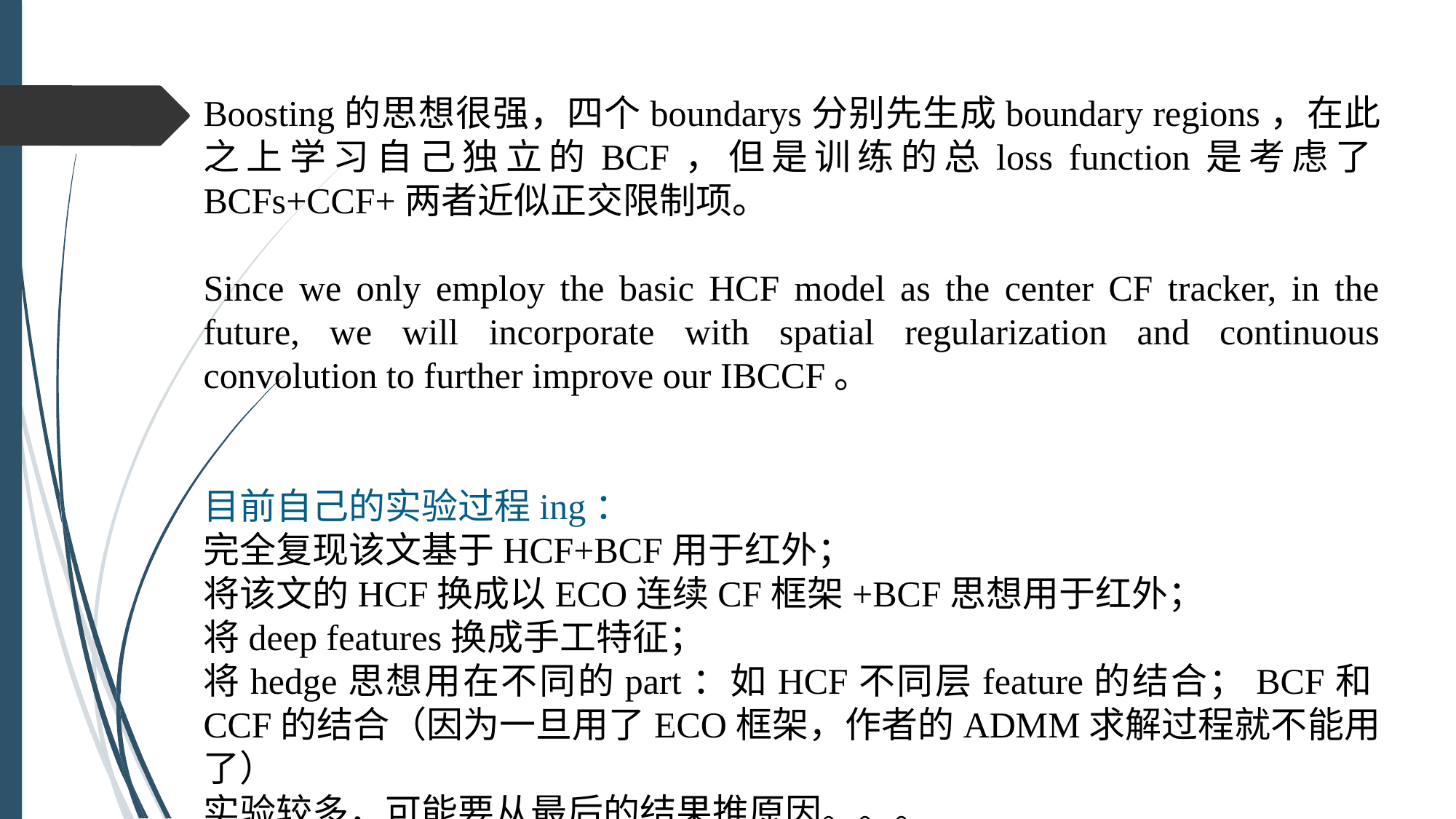

Boosting的思想很强，四个boundarys分别先生成boundary regions，在此之上学习自己独立的BCF，但是训练的总loss function是考虑了BCFs+CCF+两者近似正交限制项。

Since we only employ the basic HCF model as the center CF tracker, in the future, we will incorporate with spatial regularization and continuous convolution to further improve our IBCCF。

目前自己的实验过程ing：
完全复现该文基于HCF+BCF用于红外；
将该文的HCF换成以ECO连续CF框架+BCF思想用于红外；
将deep features换成手工特征；
将hedge思想用在不同的part：如HCF不同层feature的结合；BCF和CCF的结合（因为一旦用了ECO框架，作者的ADMM求解过程就不能用了）
实验较多，可能要从最后的结果推原因。。。